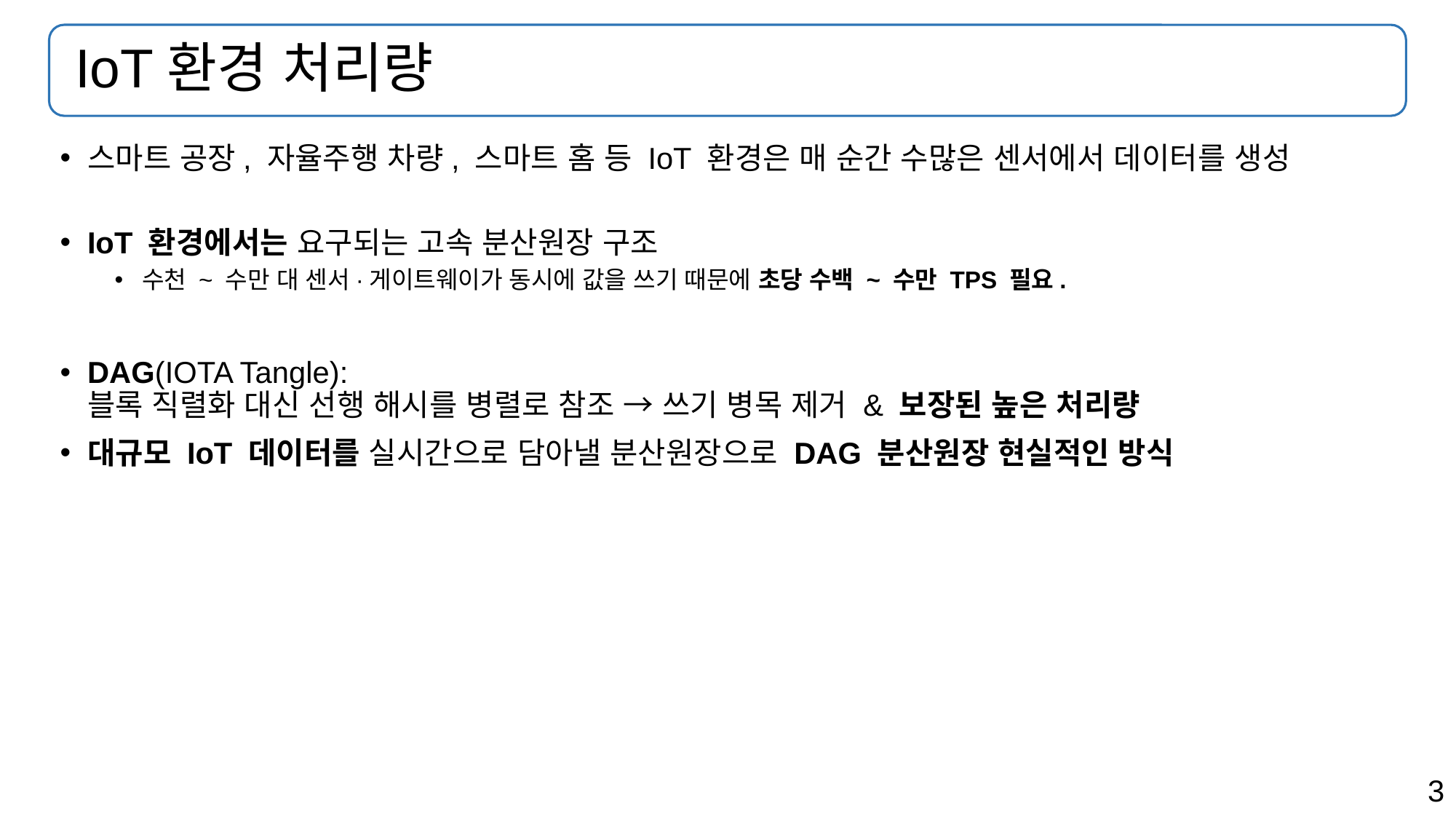

# IoT환경 처리량
스마트 공장, 자율주행 차량, 스마트 홈 등 IoT 환경은 매 순간 수많은 센서에서 데이터를 생성
IoT 환경에서는 요구되는 고속 분산원장 구조
수천 ~ 수만 대 센서·게이트웨이가 동시에 값을 쓰기 때문에 초당 수백 ~ 수만 TPS 필요.

DAG(IOTA Tangle):
블록 직렬화 대신 선행 해시를 병렬로 참조 → 쓰기 병목 제거 & 보장된 높은 처리량
대규모 IoT 데이터를 실시간으로 담아낼 분산원장으로 DAG 분산원장 현실적인 방식